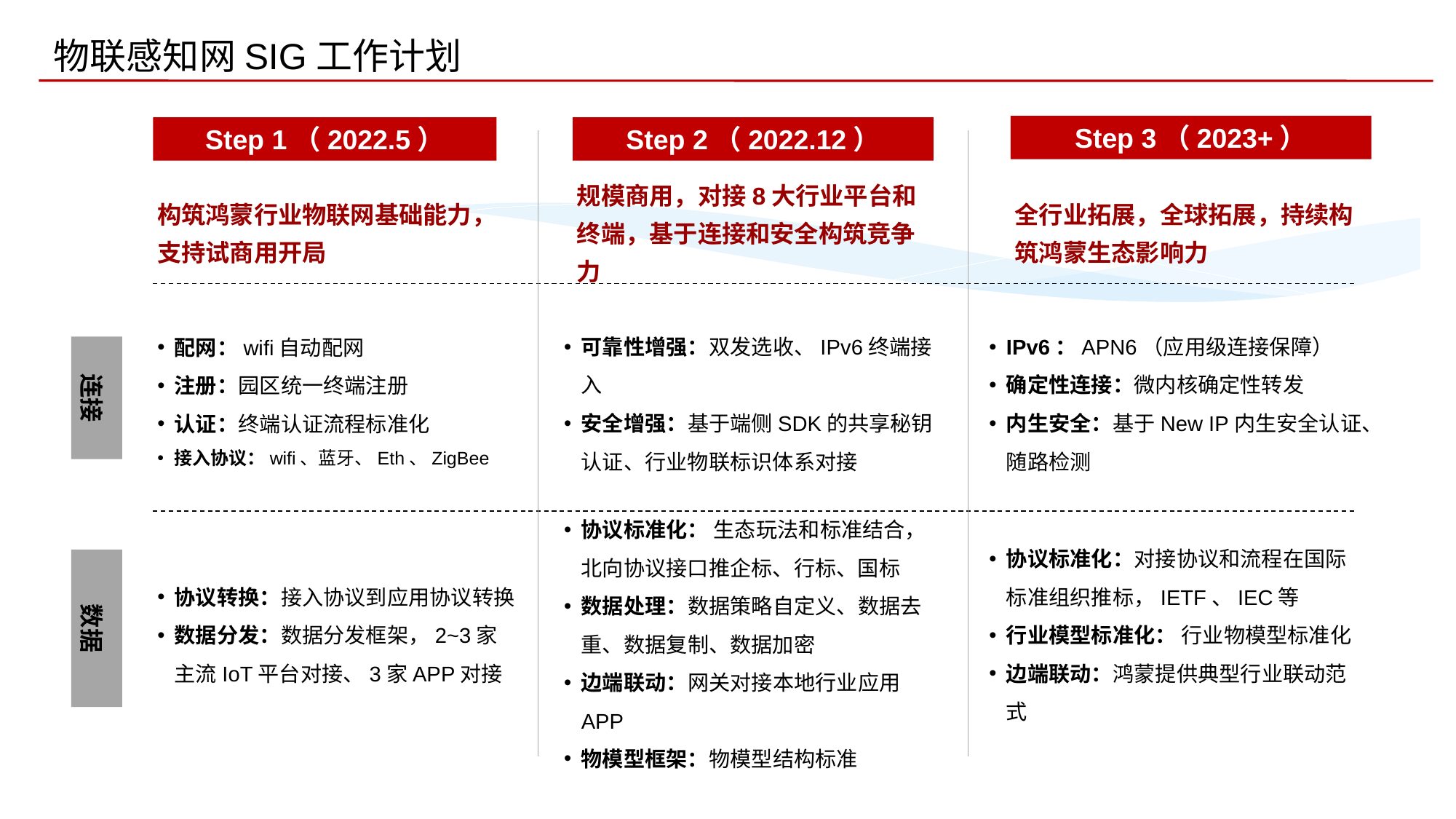

物联感知网SIG工作计划

Step 3（2023+）
Step 1（2022.5）
Step 2（2022.12）
构筑鸿蒙行业物联网基础能力，支持试商用开局
规模商用，对接8大行业平台和终端，基于连接和安全构筑竞争力
全行业拓展，全球拓展，持续构筑鸿蒙生态影响力
配网：wifi自动配网
注册：园区统一终端注册
认证：终端认证流程标准化
接入协议：wifi、蓝牙、Eth、ZigBee
可靠性增强：双发选收、IPv6终端接入
安全增强：基于端侧SDK的共享秘钥认证、行业物联标识体系对接
IPv6：APN6（应用级连接保障）
确定性连接：微内核确定性转发
内生安全：基于New IP内生安全认证、随路检测
连接
协议转换：接入协议到应用协议转换
数据分发：数据分发框架，2~3家主流IoT平台对接、3家APP对接
协议标准化：对接协议和流程在国际标准组织推标，IETF、IEC等
行业模型标准化： 行业物模型标准化
边端联动：鸿蒙提供典型行业联动范式
协议标准化： 生态玩法和标准结合，北向协议接口推企标、行标、国标
数据处理：数据策略自定义、数据去重、数据复制、数据加密
边端联动：网关对接本地行业应用APP
物模型框架：物模型结构标准
数据